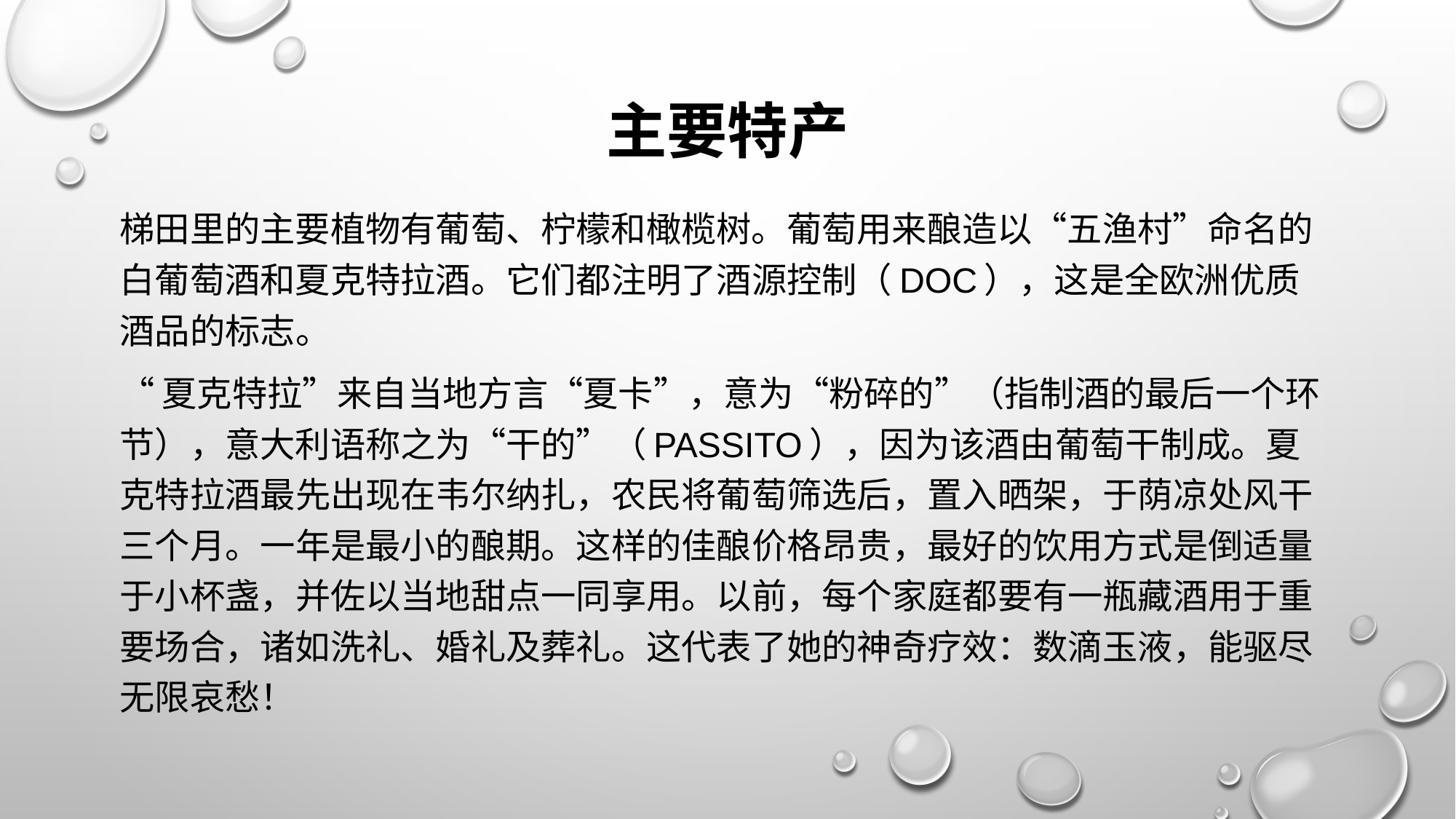

# 主要特产
梯田里的主要植物有葡萄、柠檬和橄榄树。葡萄用来酿造以“五渔村”命名的白葡萄酒和夏克特拉酒。它们都注明了酒源控制（DOC），这是全欧洲优质酒品的标志。
“夏克特拉”来自当地方言“夏卡”，意为“粉碎的”（指制酒的最后一个环节），意大利语称之为“干的”（passito），因为该酒由葡萄干制成。夏克特拉酒最先出现在韦尔纳扎，农民将葡萄筛选后，置入晒架，于荫凉处风干三个月。一年是最小的酿期。这样的佳酿价格昂贵，最好的饮用方式是倒适量于小杯盏，并佐以当地甜点一同享用。以前，每个家庭都要有一瓶藏酒用于重要场合，诸如洗礼、婚礼及葬礼。这代表了她的神奇疗效：数滴玉液，能驱尽无限哀愁！